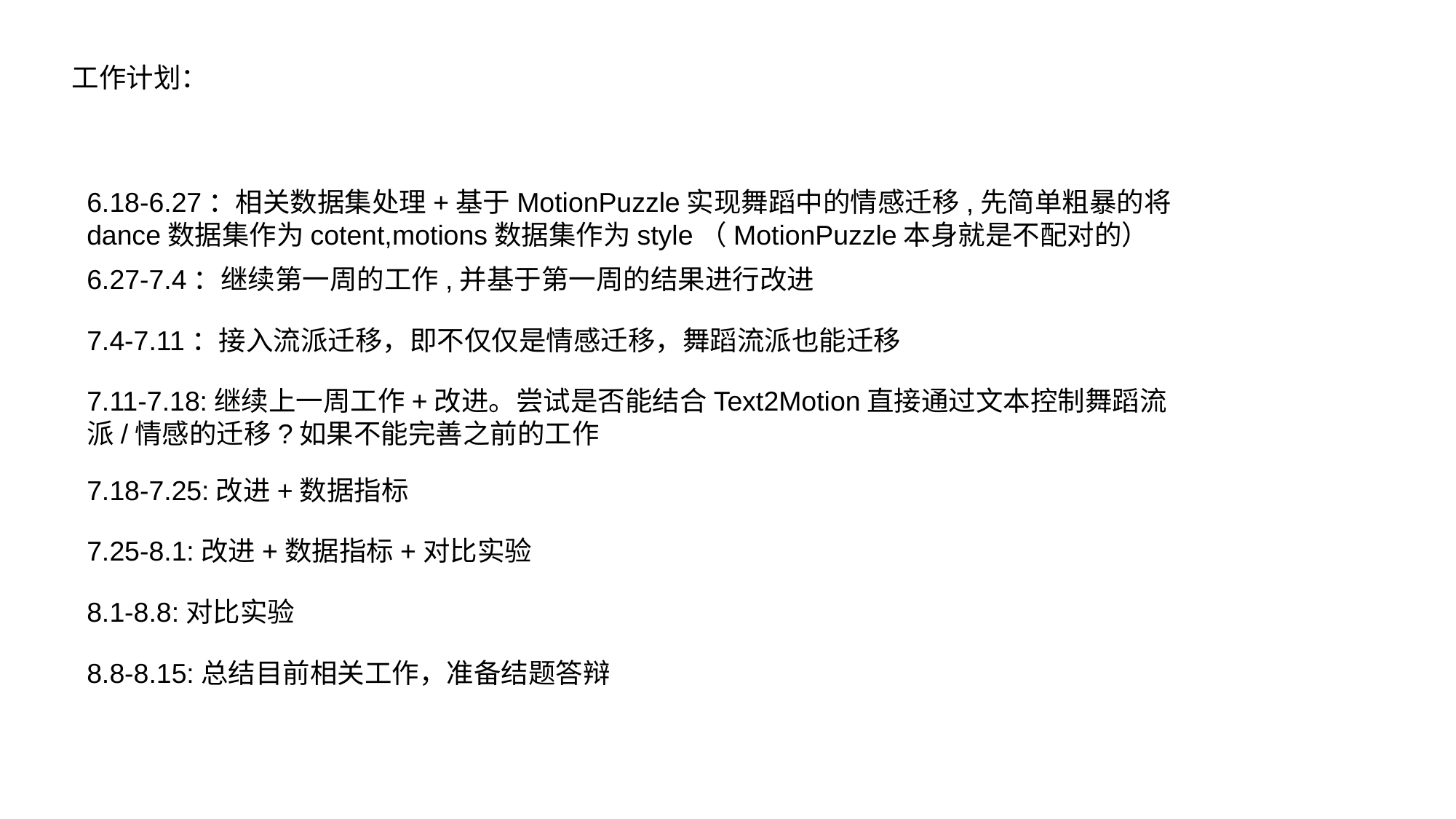

工作计划：
6.18-6.27：相关数据集处理+基于MotionPuzzle实现舞蹈中的情感迁移,先简单粗暴的将dance数据集作为cotent,motions数据集作为style（MotionPuzzle本身就是不配对的）
6.27-7.4：继续第一周的工作,并基于第一周的结果进行改进
7.4-7.11：接入流派迁移，即不仅仅是情感迁移，舞蹈流派也能迁移
7.11-7.18:继续上一周工作+改进。尝试是否能结合Text2Motion直接通过文本控制舞蹈流派/情感的迁移?如果不能完善之前的工作
7.18-7.25:改进+数据指标
7.25-8.1:改进+数据指标+对比实验
8.1-8.8:对比实验
8.8-8.15:总结目前相关工作，准备结题答辩